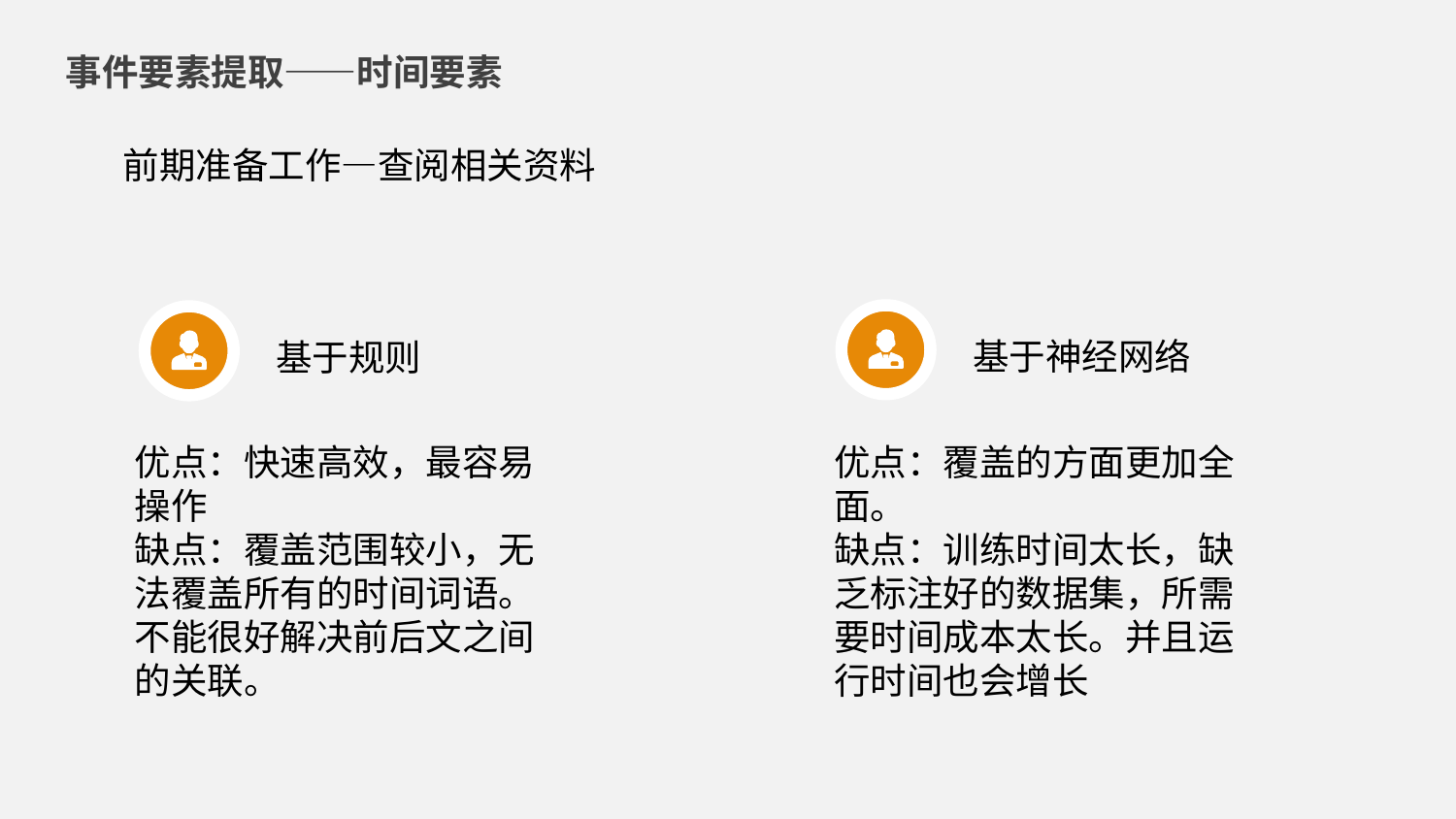

事件要素提取——时间要素
前期准备工作—查阅相关资料

基于神经网络
基于规则
优点：快速高效，最容易操作
缺点：覆盖范围较小，无法覆盖所有的时间词语。不能很好解决前后文之间的关联。
优点：覆盖的方面更加全面。
缺点：训练时间太长，缺乏标注好的数据集，所需要时间成本太长。并且运行时间也会增长